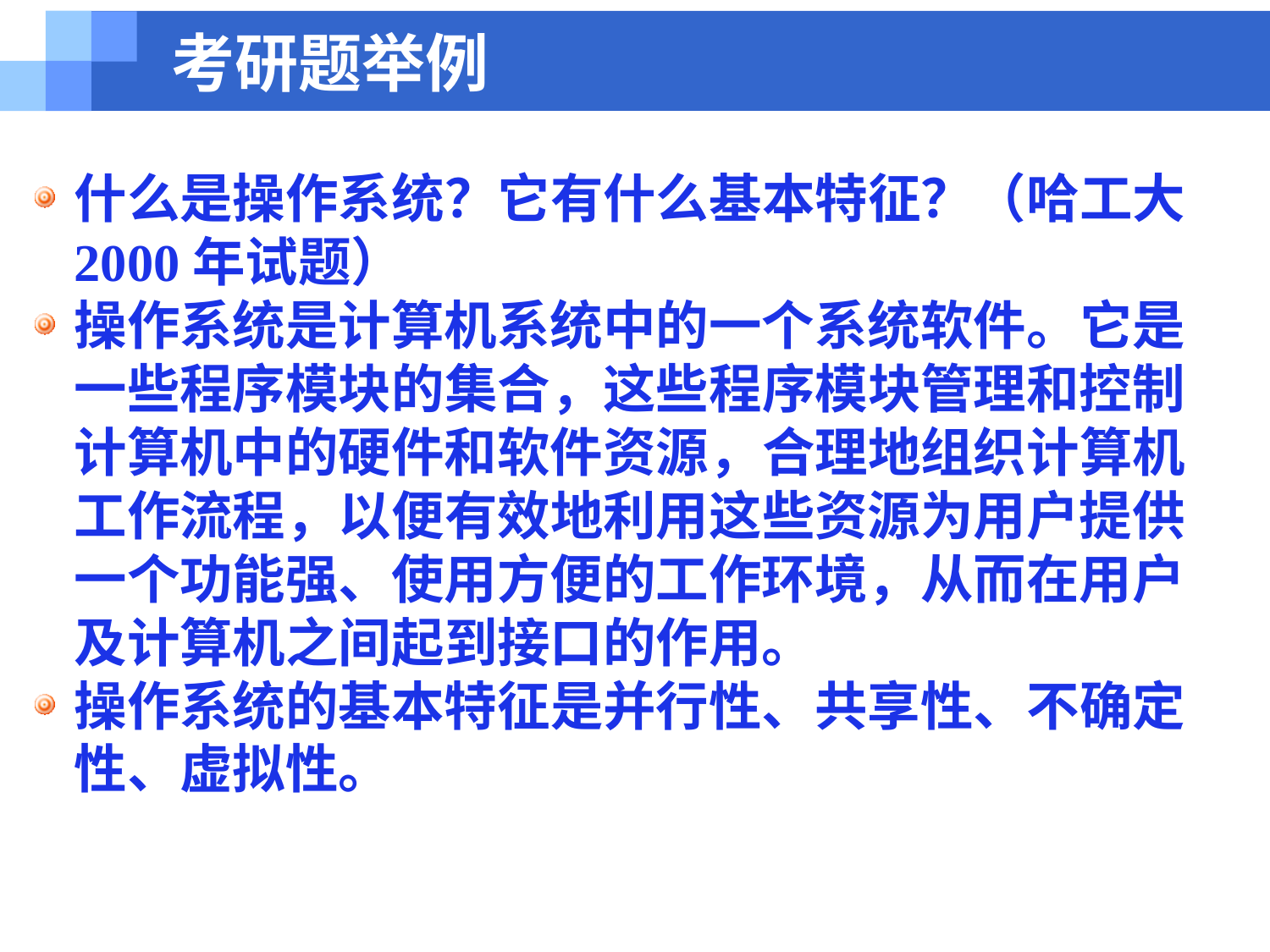

# 考研题举例
什么是操作系统？它有什么基本特征？（哈工大2000年试题）
操作系统是计算机系统中的一个系统软件。它是一些程序模块的集合，这些程序模块管理和控制计算机中的硬件和软件资源，合理地组织计算机工作流程，以便有效地利用这些资源为用户提供一个功能强、使用方便的工作环境，从而在用户及计算机之间起到接口的作用。
操作系统的基本特征是并行性、共享性、不确定性、虚拟性。